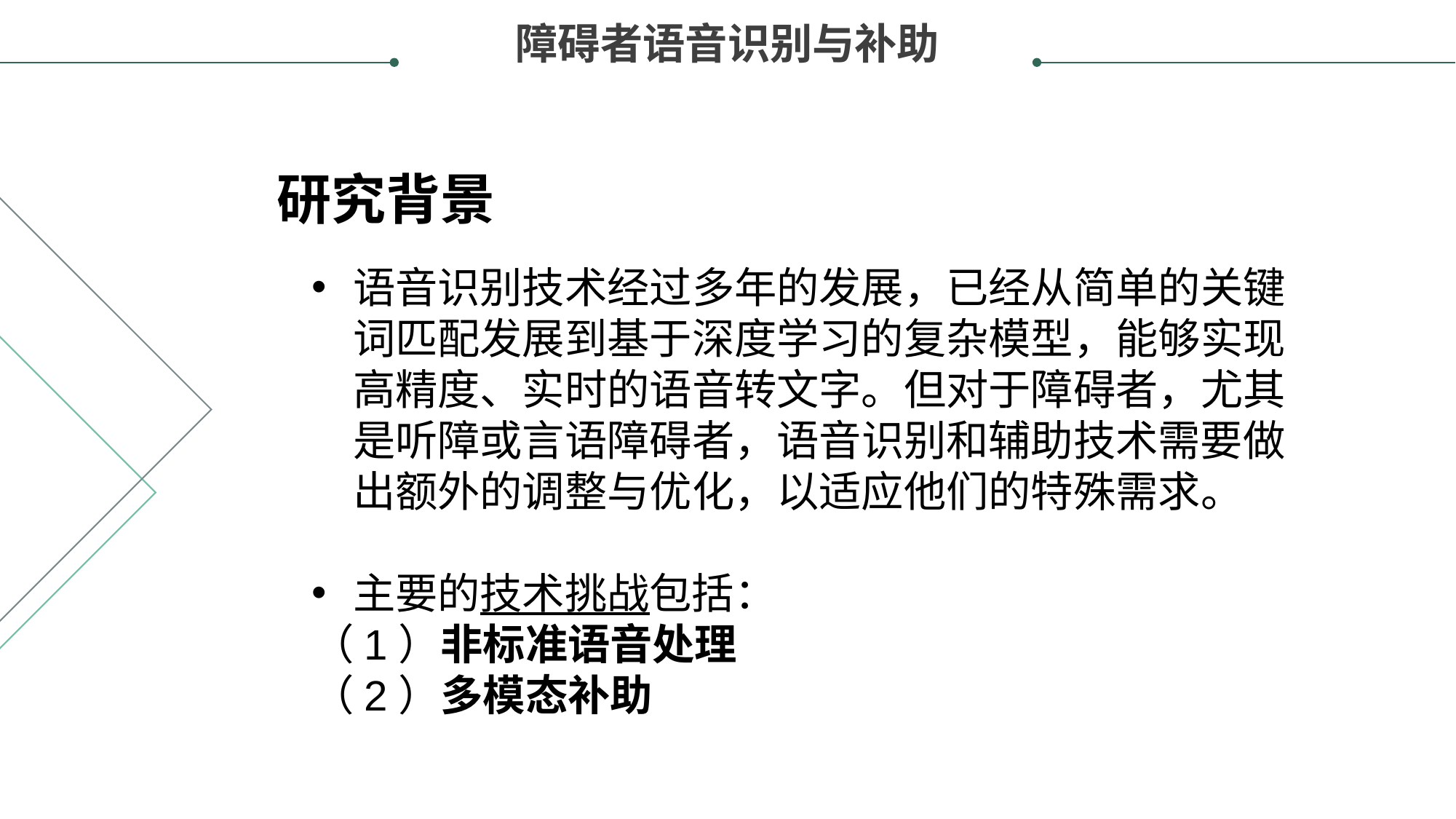

障碍者语音识别与补助
研究背景

语音识别技术经过多年的发展，已经从简单的关键词匹配发展到基于深度学习的复杂模型，能够实现高精度、实时的语音转文字。但对于障碍者，尤其是听障或言语障碍者，语音识别和辅助技术需要做出额外的调整与优化，以适应他们的特殊需求。

主要的技术挑战包括：
（1）非标准语音处理
（2）多模态补助